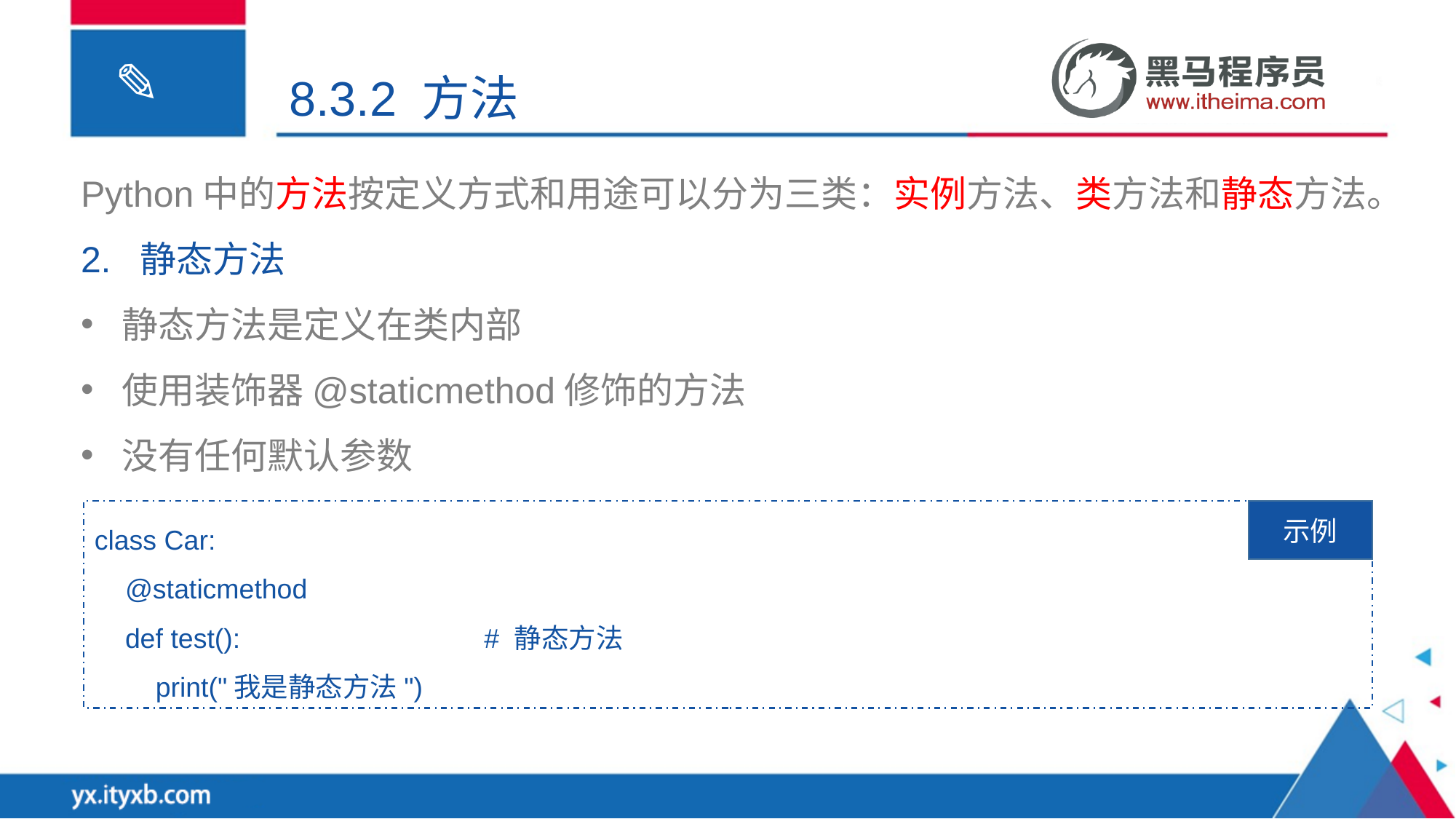

8.3.2 方法
Python中的方法按定义方式和用途可以分为三类：实例方法、类方法和静态方法。
2.  静态方法
静态方法是定义在类内部
使用装饰器@staticmethod修饰的方法
没有任何默认参数
class Car:
    @staticmethod
    def test():                                # 静态方法
        print("我是静态方法")
示例